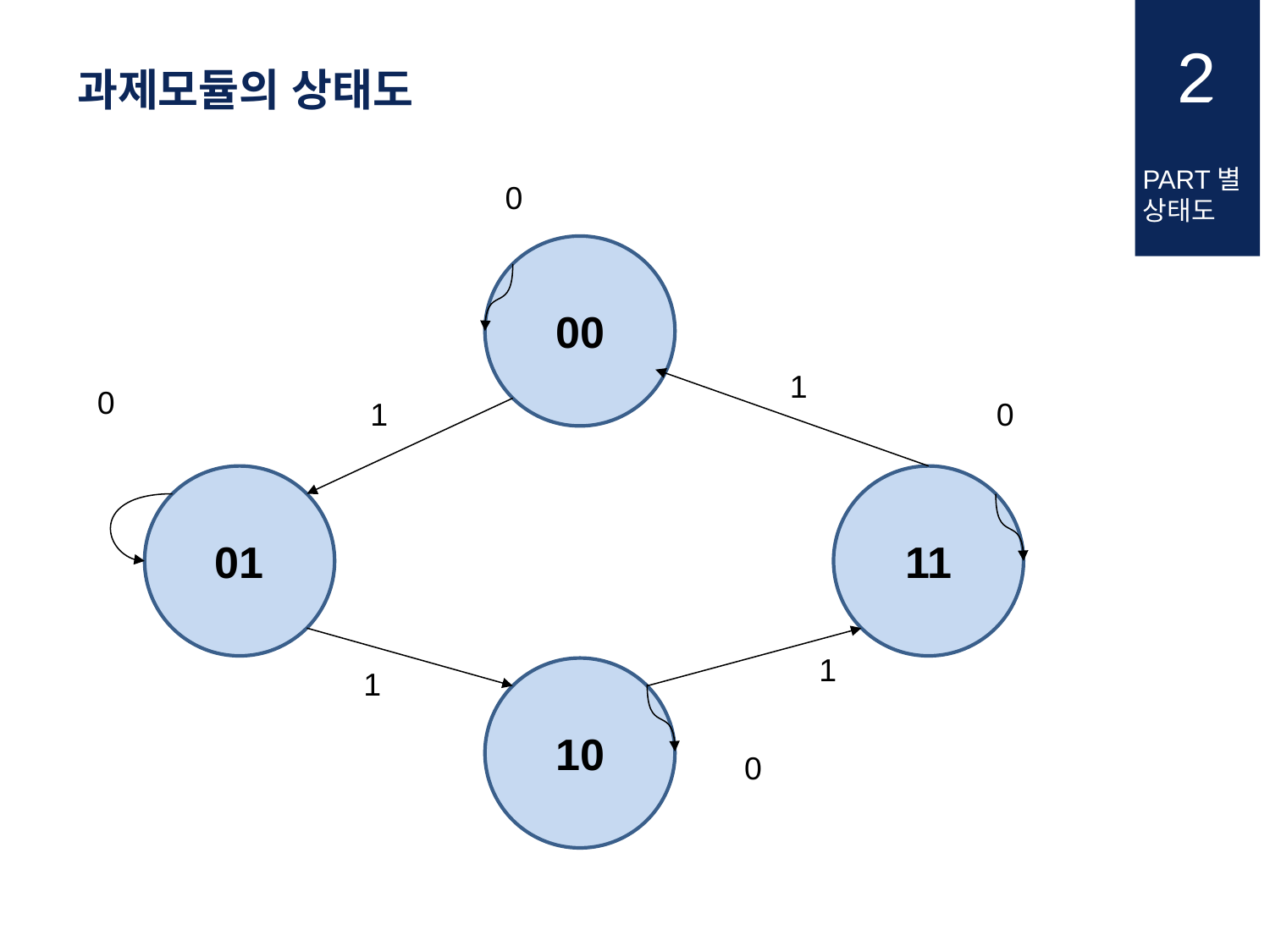

2

과제모듈의 상태도
PART별
상태도
0
00
1
0
1
0
01
11
1
1
10
0